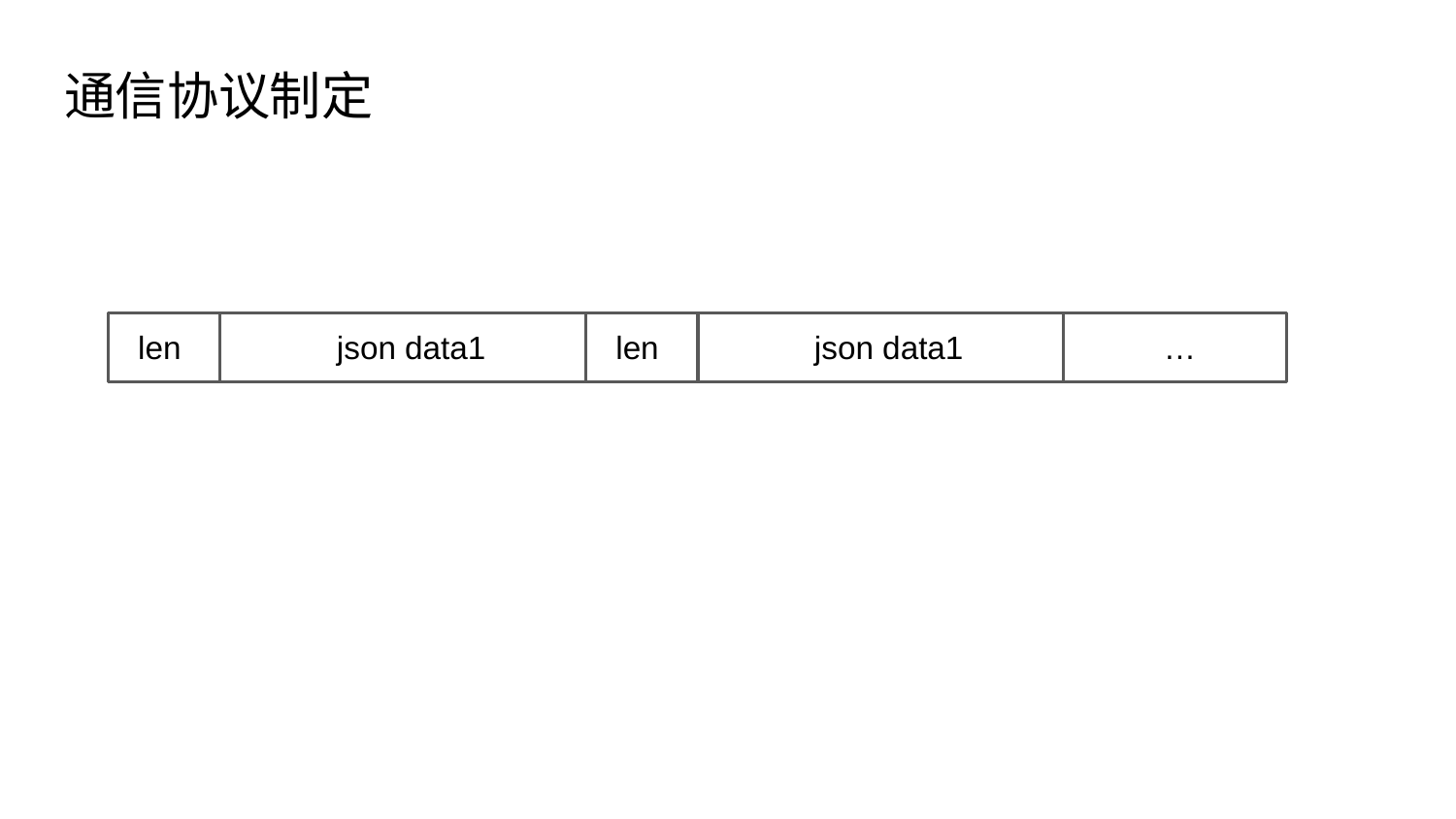

# 通信协议制定

len

json data1

len

json data1

…